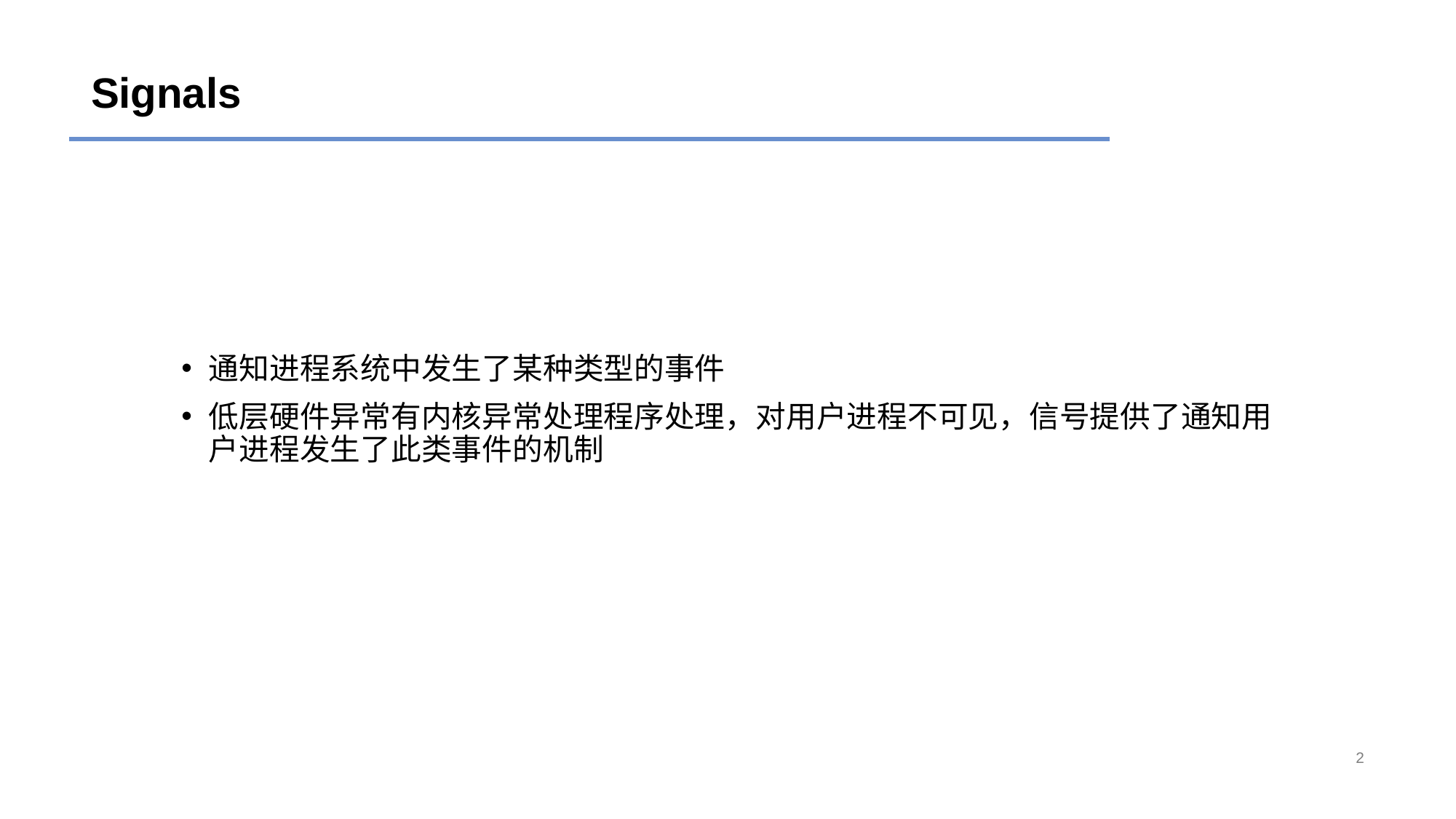

# Signals
通知进程系统中发生了某种类型的事件
低层硬件异常有内核异常处理程序处理，对用户进程不可见，信号提供了通知用户进程发生了此类事件的机制

2